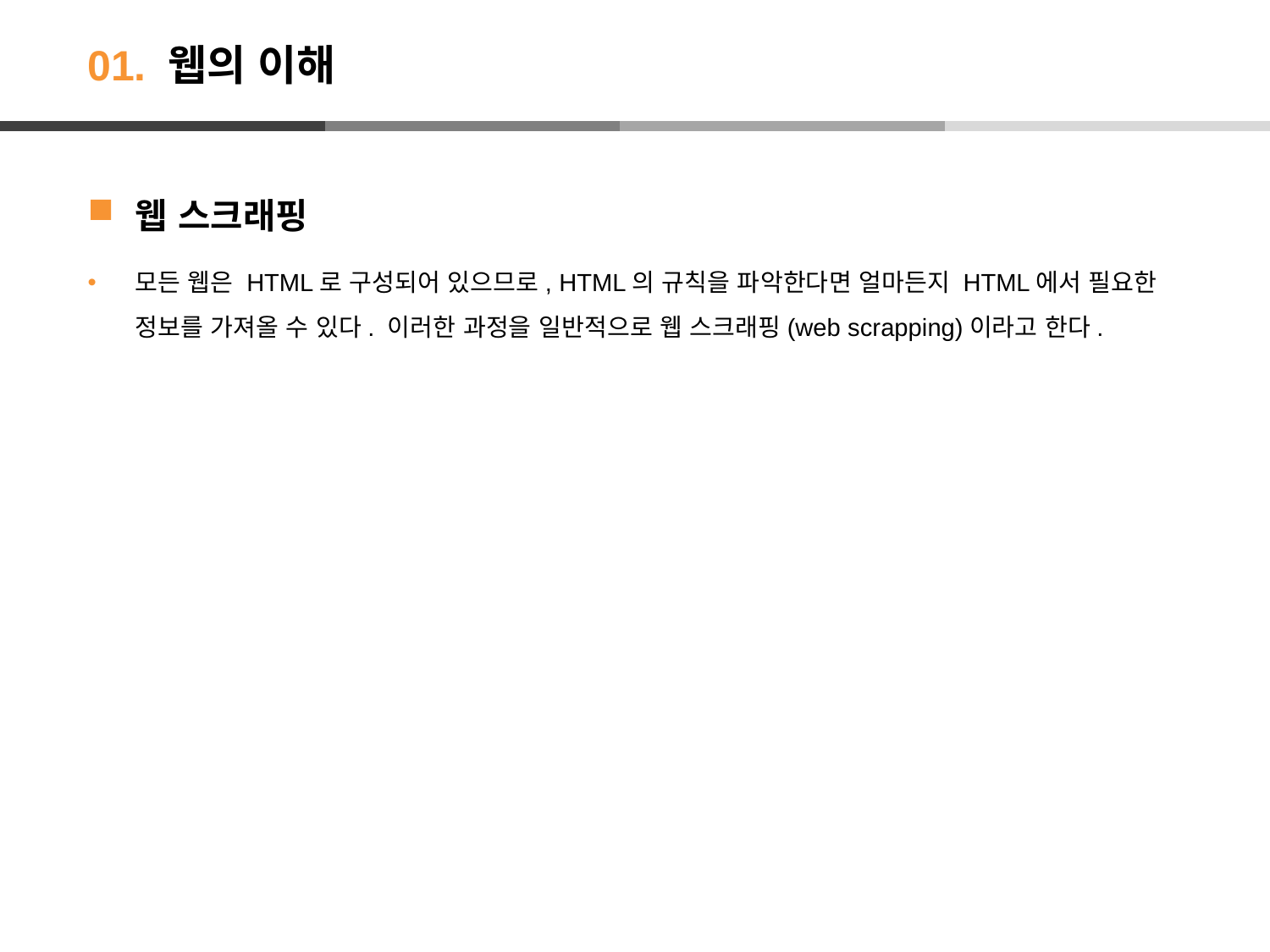

# 01. 웹의 이해
웹 스크래핑
모든 웹은 HTML로 구성되어 있으므로, HTML의 규칙을 파악한다면 얼마든지 HTML에서 필요한 정보를 가져올 수 있다. 이러한 과정을 일반적으로 웹 스크래핑(web scrapping)이라고 한다.